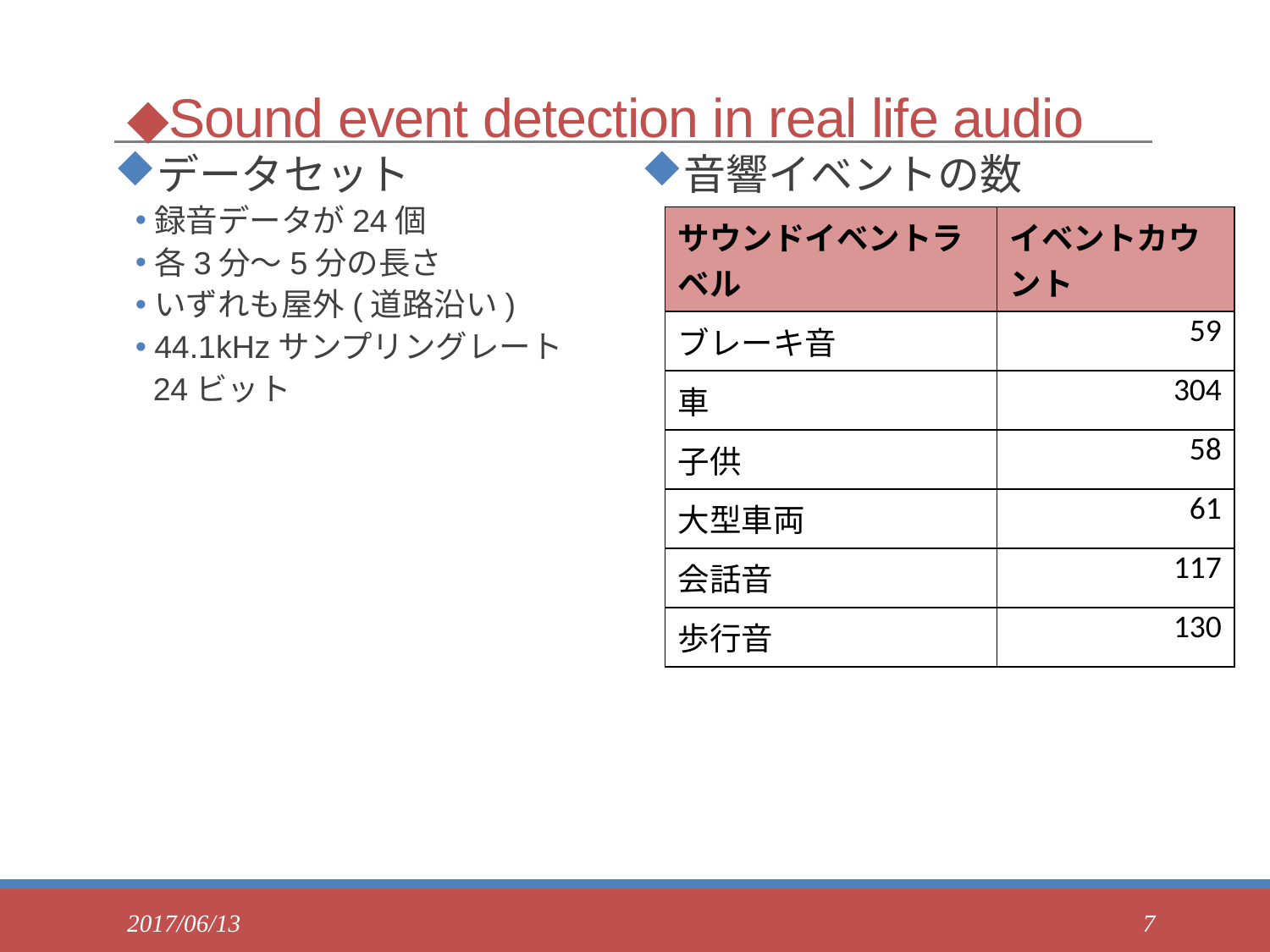

# ◆Sound event detection in real life audio
データセット
録音データが24個
各3分～5分の長さ
いずれも屋外(道路沿い)
44.1kHzサンプリングレート
  24ビット

音響イベントの数
| サウンドイベントラベル | イベントカウント |
| --- | --- |
| ブレーキ音 | 59 |
| 車 | 304 |
| 子供 | 58 |
| 大型車両 | 61 |
| 会話音 | 117 |
| 歩行音 | 130 |
2017/06/13
7